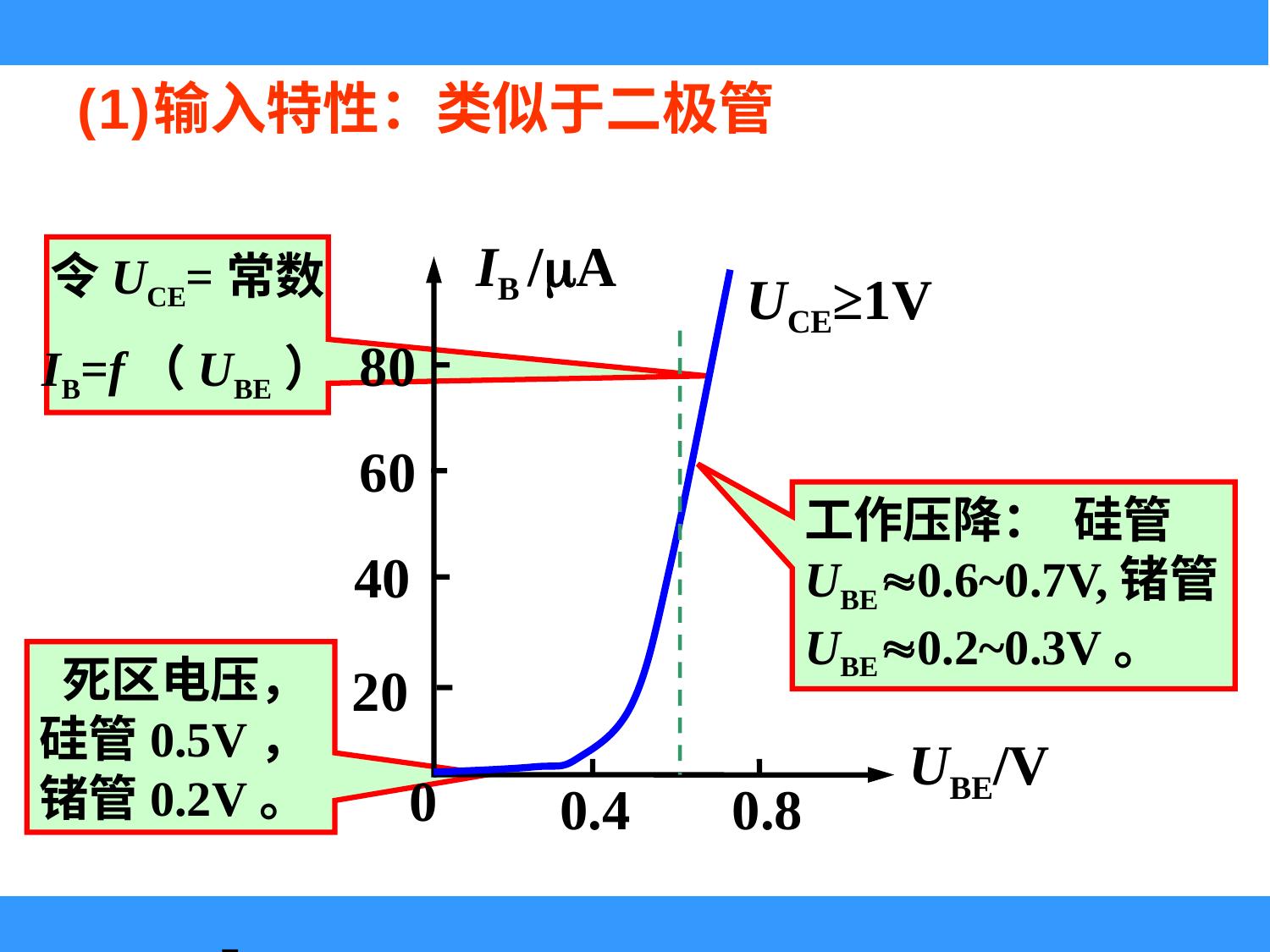

输入特性：类似于二极管
IB /μA

  UCE≥1V

80

60

40

20

UBE/V
0

0.4
0.8

令UCE=常数
IB=f（UBE）
工作压降：  硅管UBE≈0.6~0.7V,锗管UBE≈0.2~0.3V。
 死区电压，硅管0.5V，锗管0.2V。